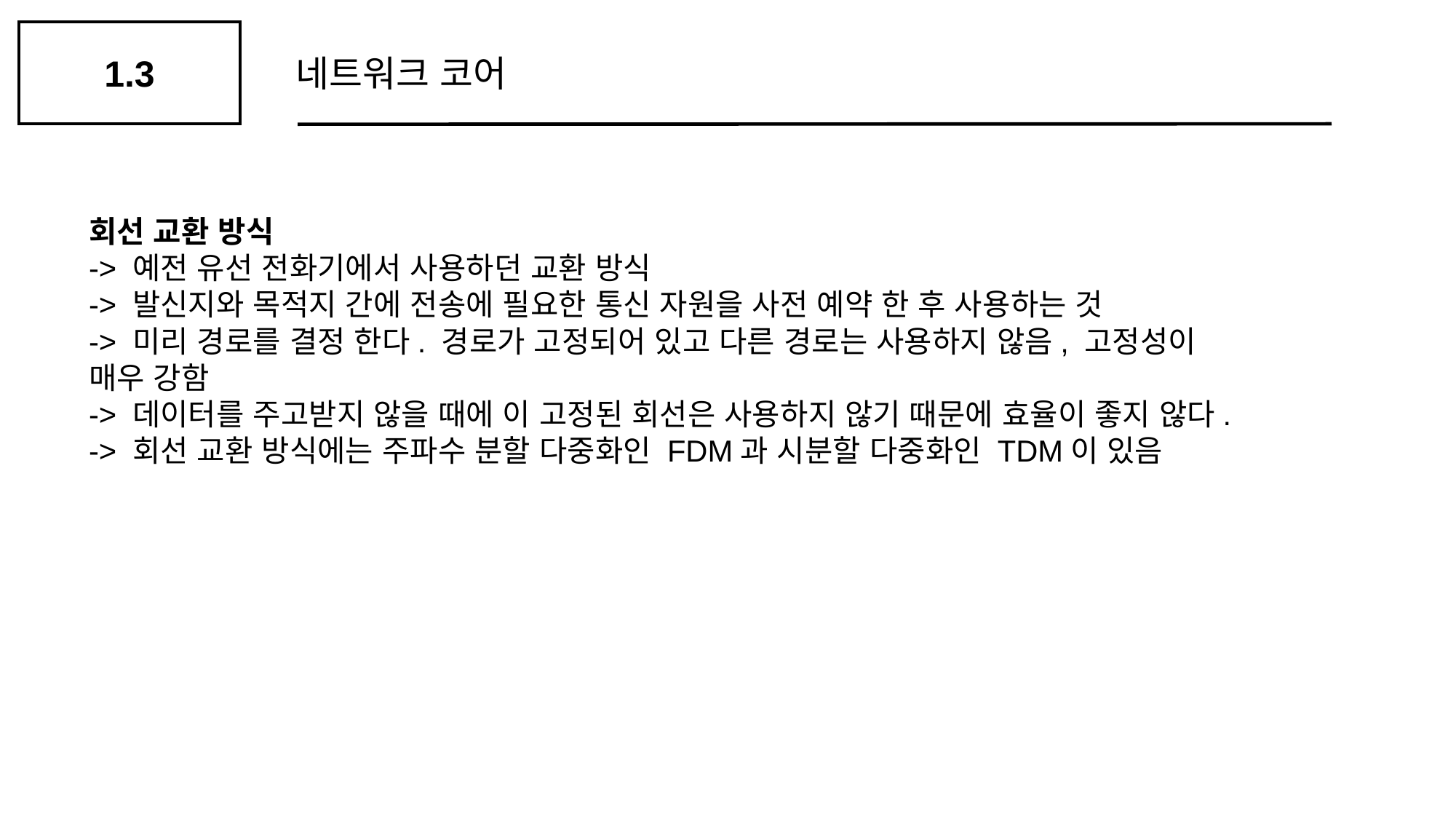

1.3
네트워크 코어
회선 교환 방식
-> 예전 유선 전화기에서 사용하던 교환 방식
-> 발신지와 목적지 간에 전송에 필요한 통신 자원을 사전 예약 한 후 사용하는 것
-> 미리 경로를 결정 한다. 경로가 고정되어 있고 다른 경로는 사용하지 않음, 고정성이 매우 강함
-> 데이터를 주고받지 않을 때에 이 고정된 회선은 사용하지 않기 때문에 효율이 좋지 않다.
-> 회선 교환 방식에는 주파수 분할 다중화인 FDM과 시분할 다중화인 TDM이 있음